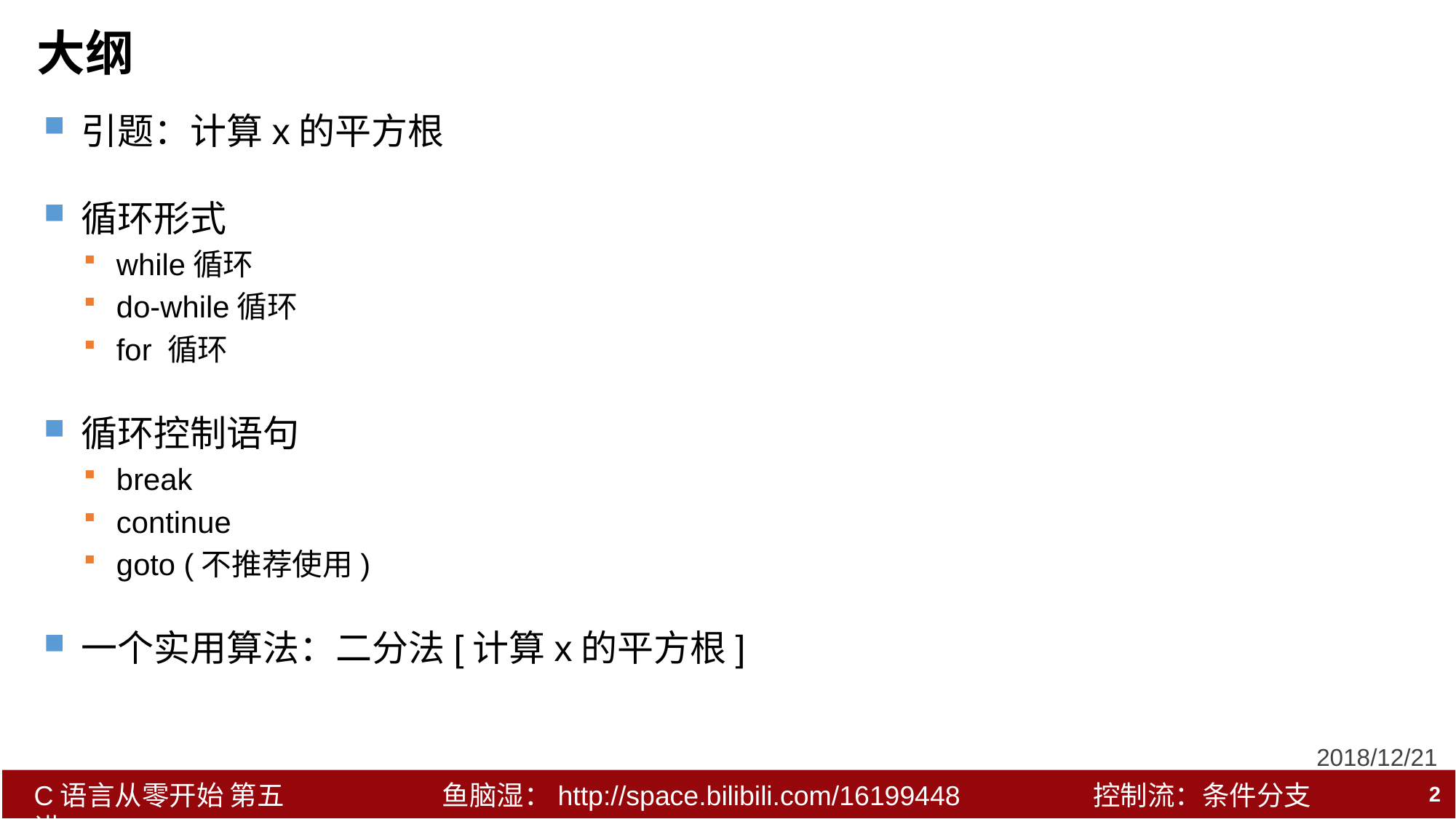

# 大纲
引题：计算x的平方根

循环形式
while循环
do-while循环
for 循环

循环控制语句
break
continue
goto (不推荐使用)

一个实用算法：二分法[计算x的平方根]
2018/12/21
2